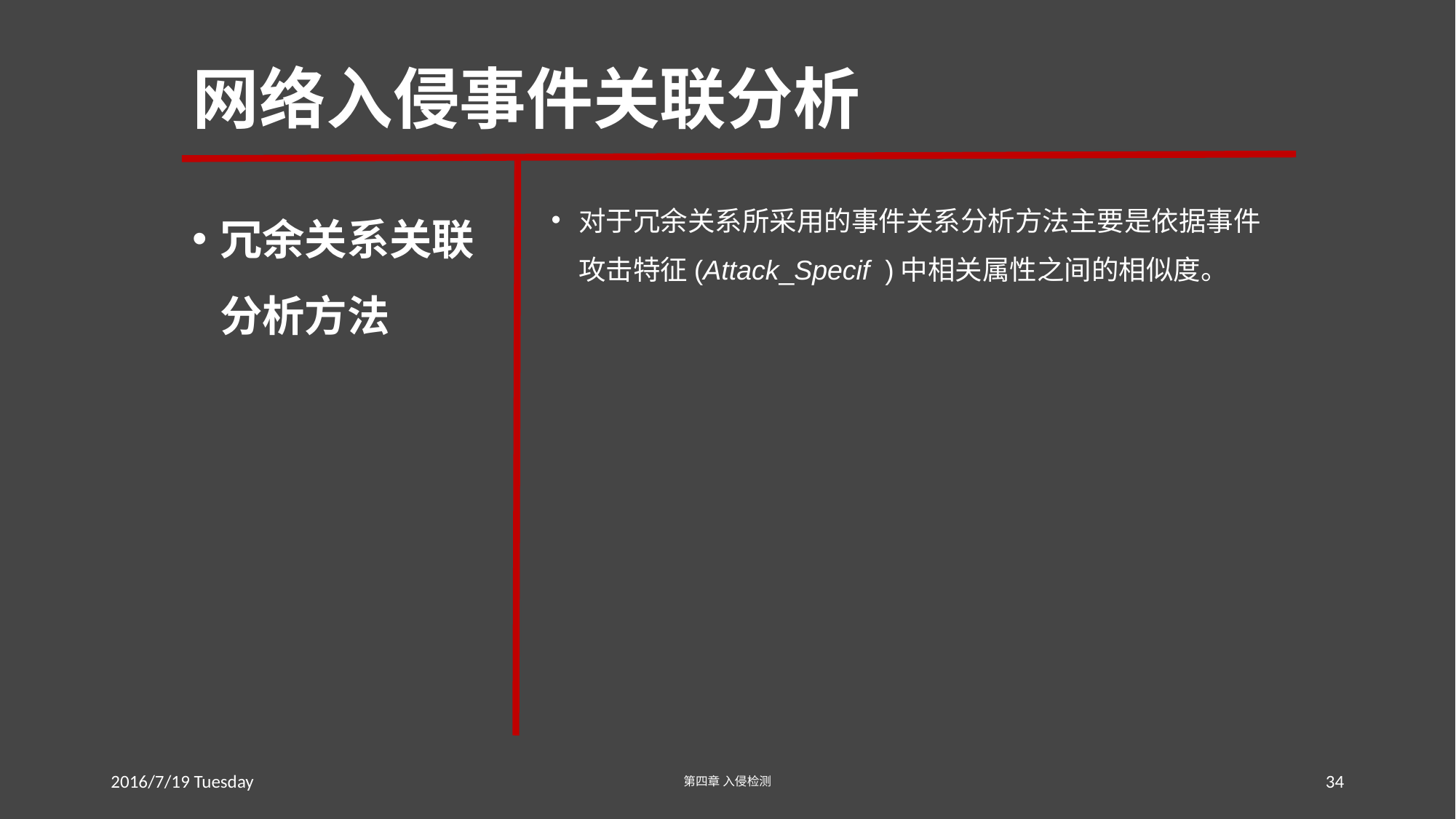

# 网络入侵事件关联分析
冗余关系关联分析方法

对于冗余关系所采用的事件关系分析方法主要是依据事件攻击特征(Attack_Specif  )中相关属性之间的相似度。
2016/7/19 Tuesday
第四章 入侵检测
34